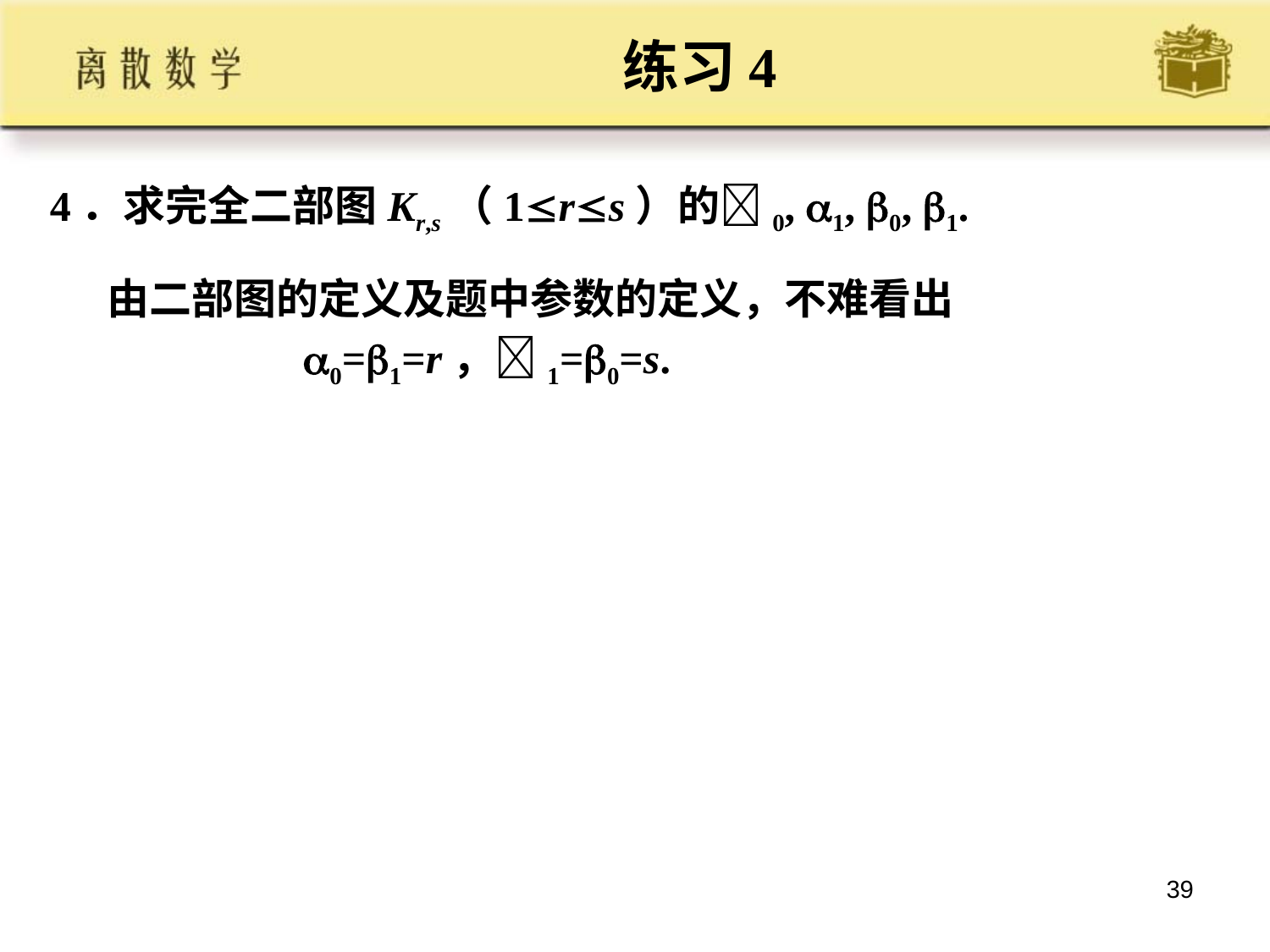

# 练习4
4．求完全二部图Kr,s（1≤r≤s）的α0, α1, β0, β1.
  由二部图的定义及题中参数的定义，不难看出
                   α0=β1=r，α1=β0=s.
39